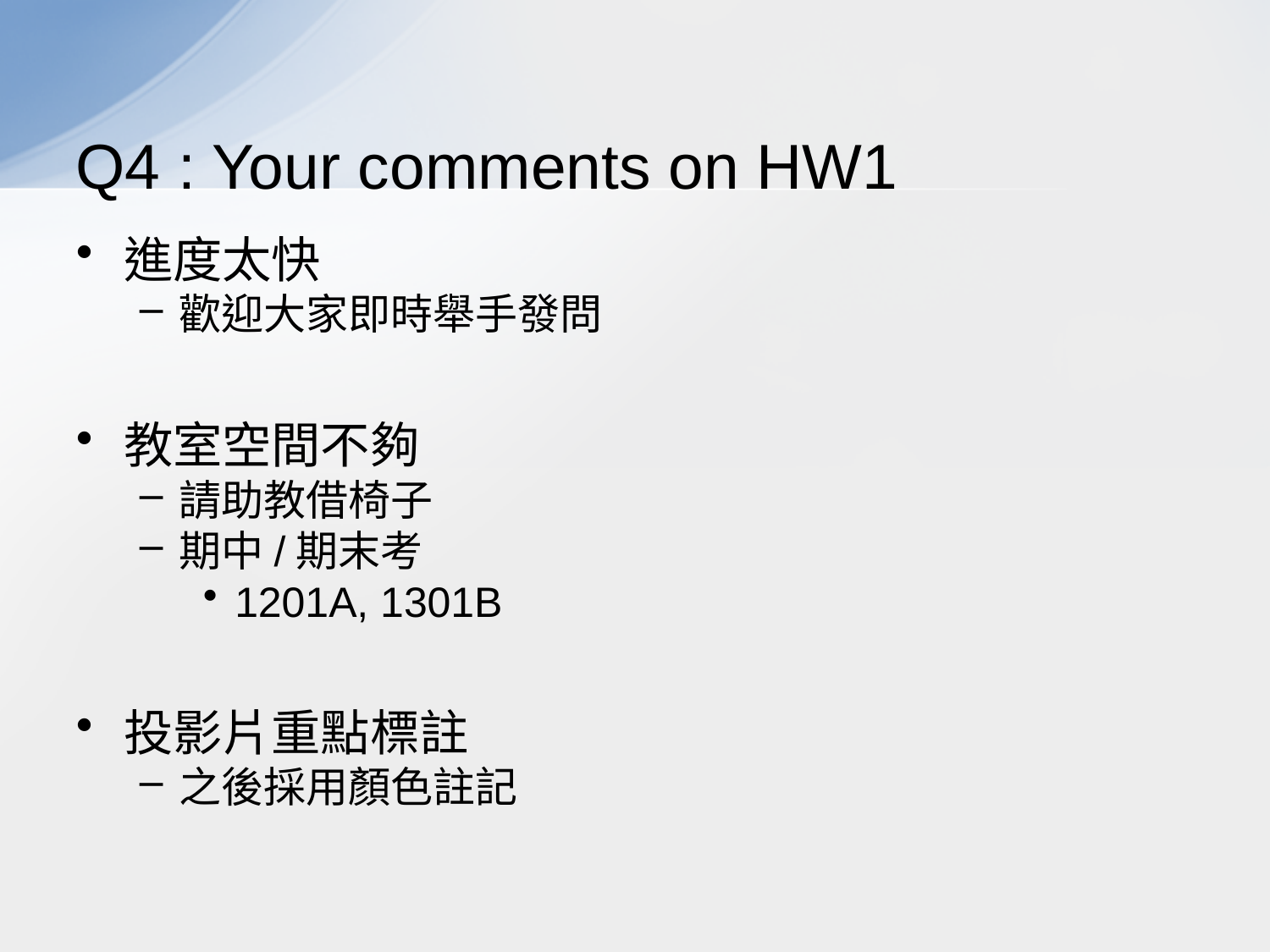

# Q4 : Your comments on HW1
進度太快
歡迎大家即時舉手發問

教室空間不夠
請助教借椅子
期中/期末考
1201A, 1301B

投影片重點標註
之後採用顏色註記